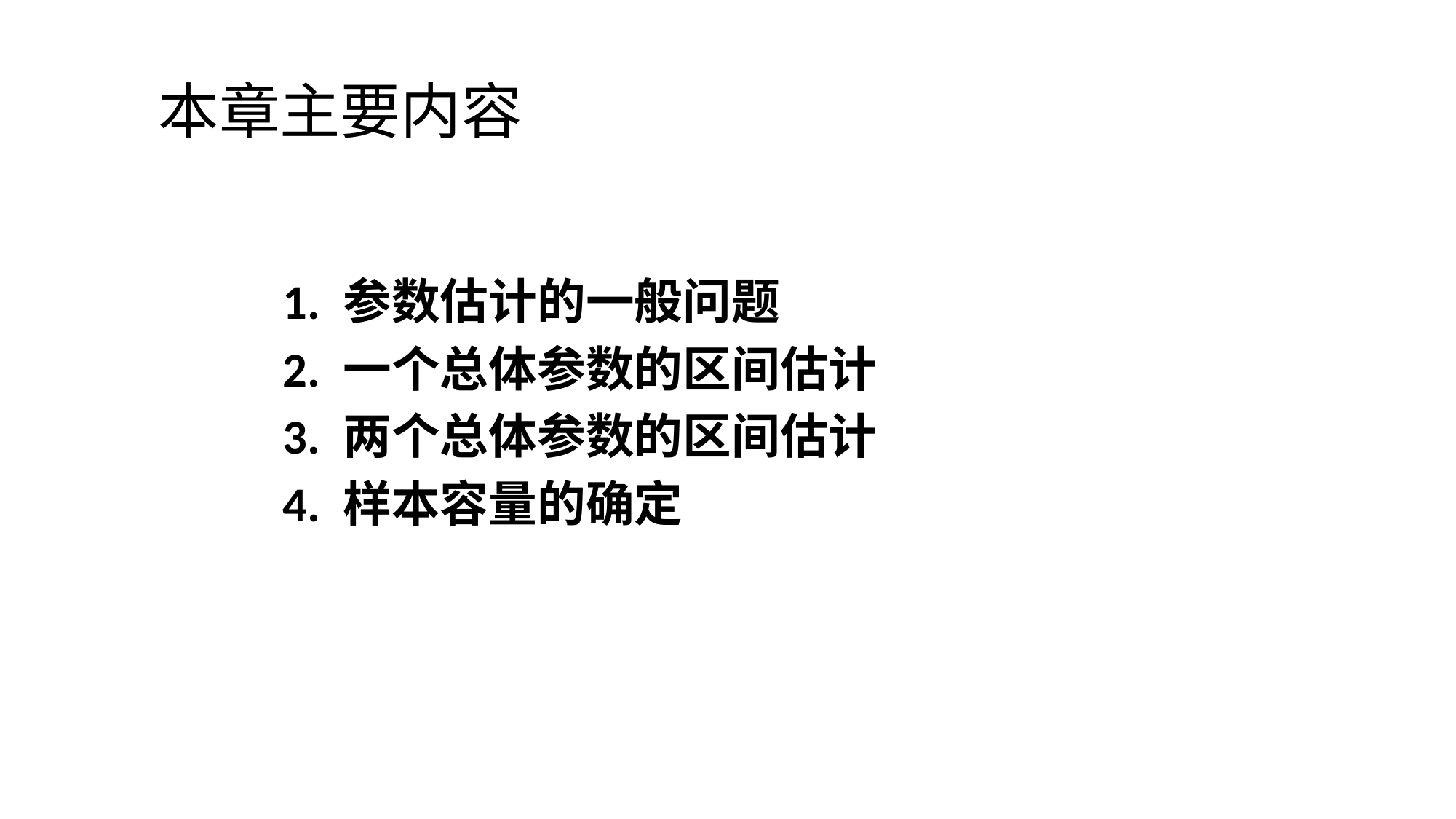

# 本章主要内容
1. 参数估计的一般问题
2. 一个总体参数的区间估计
3. 两个总体参数的区间估计
4. 样本容量的确定